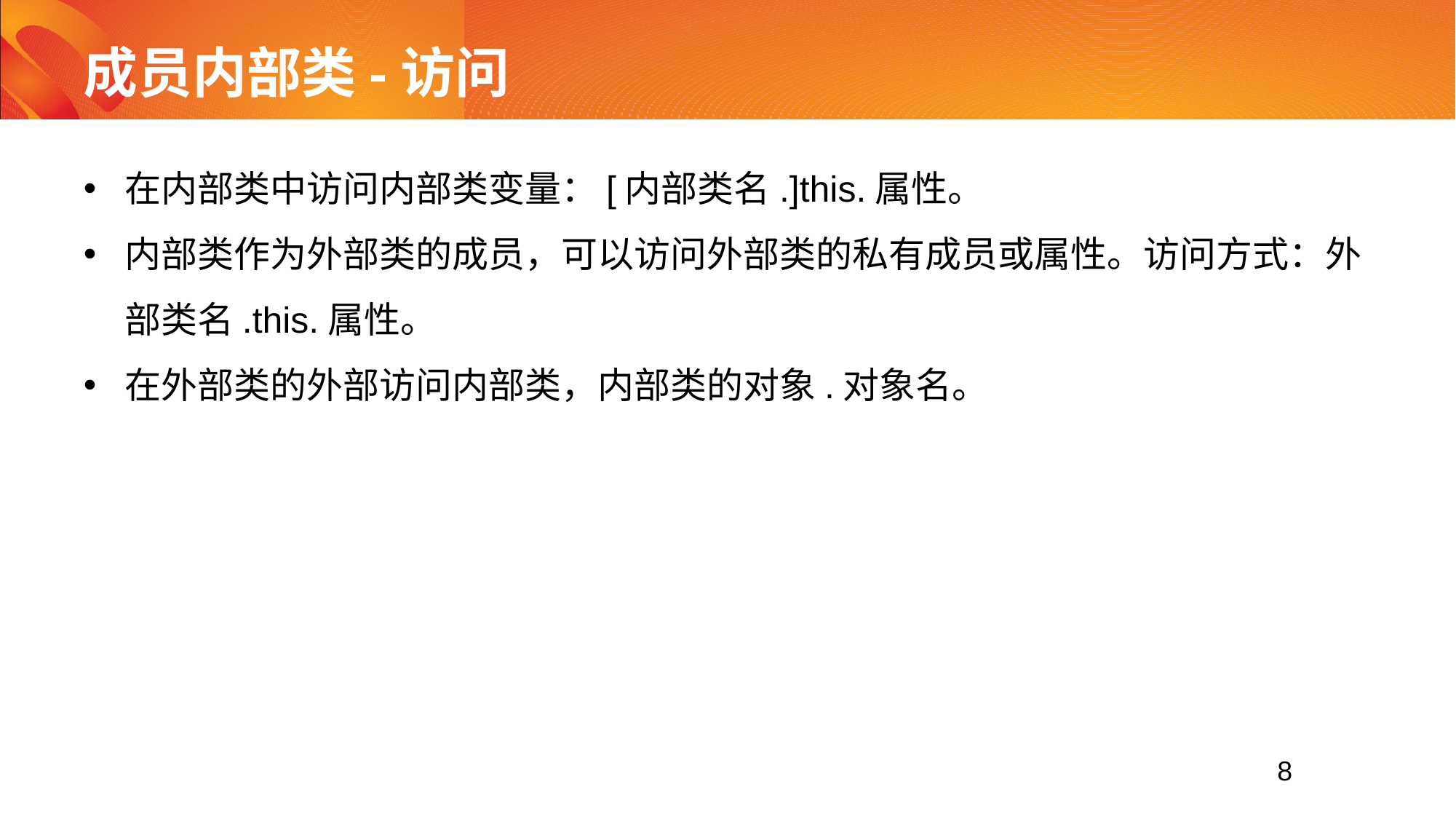

# 成员内部类-访问
在内部类中访问内部类变量：[内部类名.]this.属性。
内部类作为外部类的成员，可以访问外部类的私有成员或属性。访问方式：外部类名.this.属性。
在外部类的外部访问内部类，内部类的对象.对象名。